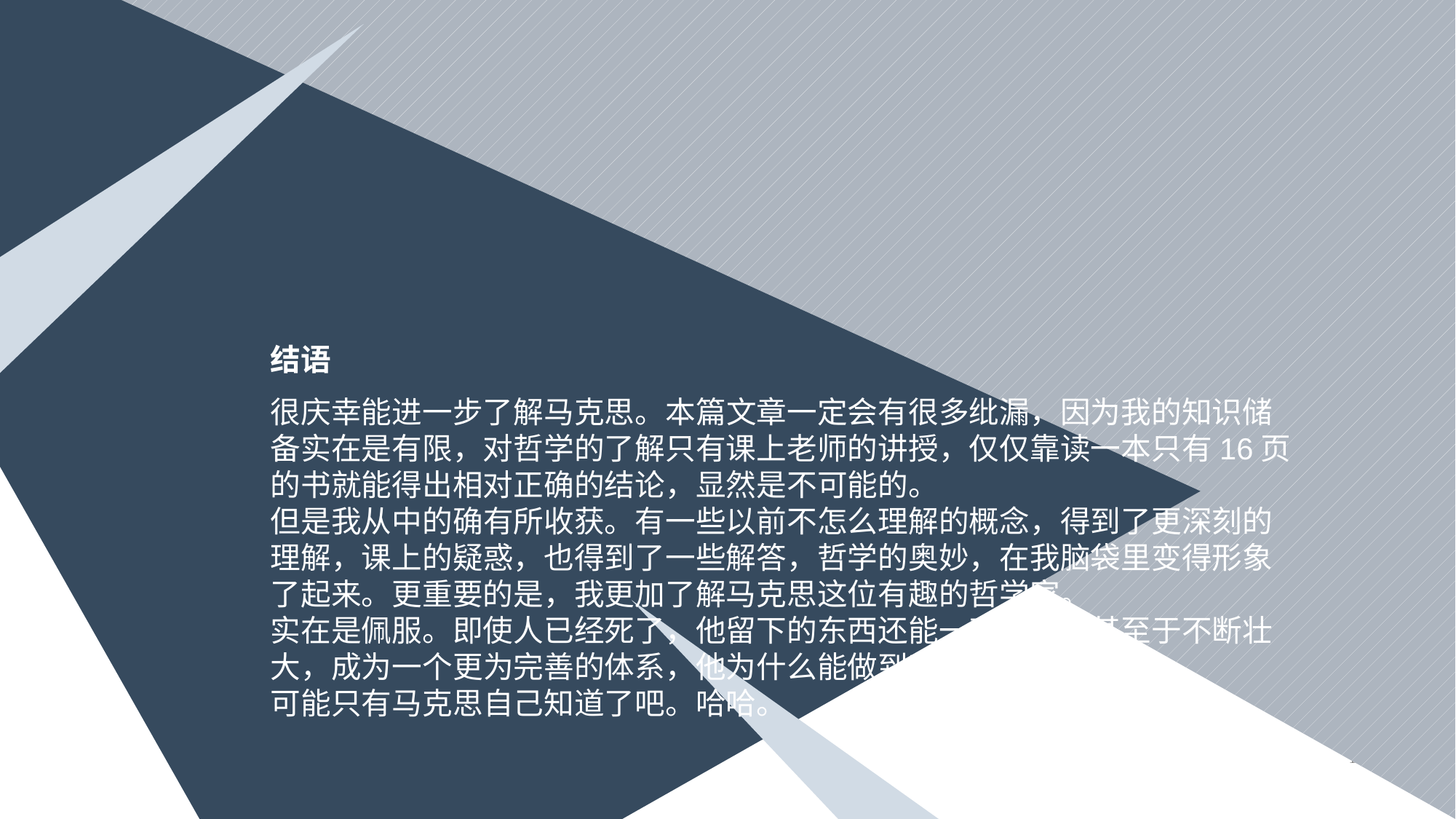

结语
很庆幸能进一步了解马克思。本篇文章一定会有很多纰漏，因为我的知识储备实在是有限，对哲学的了解只有课上老师的讲授，仅仅靠读一本只有16页的书就能得出相对正确的结论，显然是不可能的。
但是我从中的确有所收获。有一些以前不怎么理解的概念，得到了更深刻的理解，课上的疑惑，也得到了一些解答，哲学的奥妙，在我脑袋里变得形象了起来。更重要的是，我更加了解马克思这位有趣的哲学家。
实在是佩服。即使人已经死了，他留下的东西还能一直流传，甚至于不断壮大，成为一个更为完善的体系，他为什么能做到呢？
可能只有马克思自己知道了吧。哈哈。

#
16